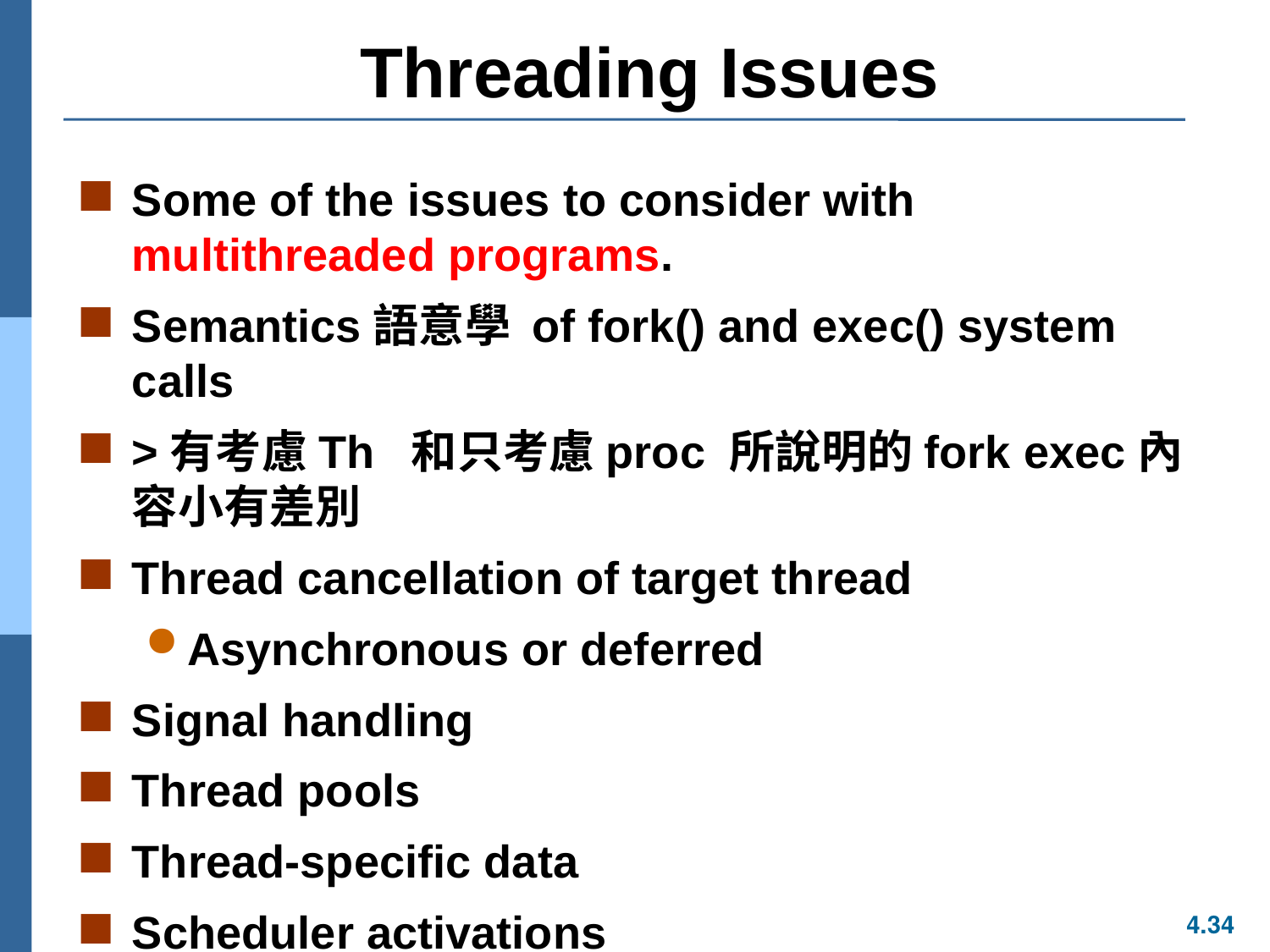

# Threading Issues
Some of the issues to consider with multithreaded programs.
Semantics語意學 of fork() and exec() system calls
>有考慮Th  和只考慮proc 所說明的fork exec內容小有差別
Thread cancellation of target thread
Asynchronous or deferred
Signal handling
Thread pools
Thread-specific data
Scheduler activations